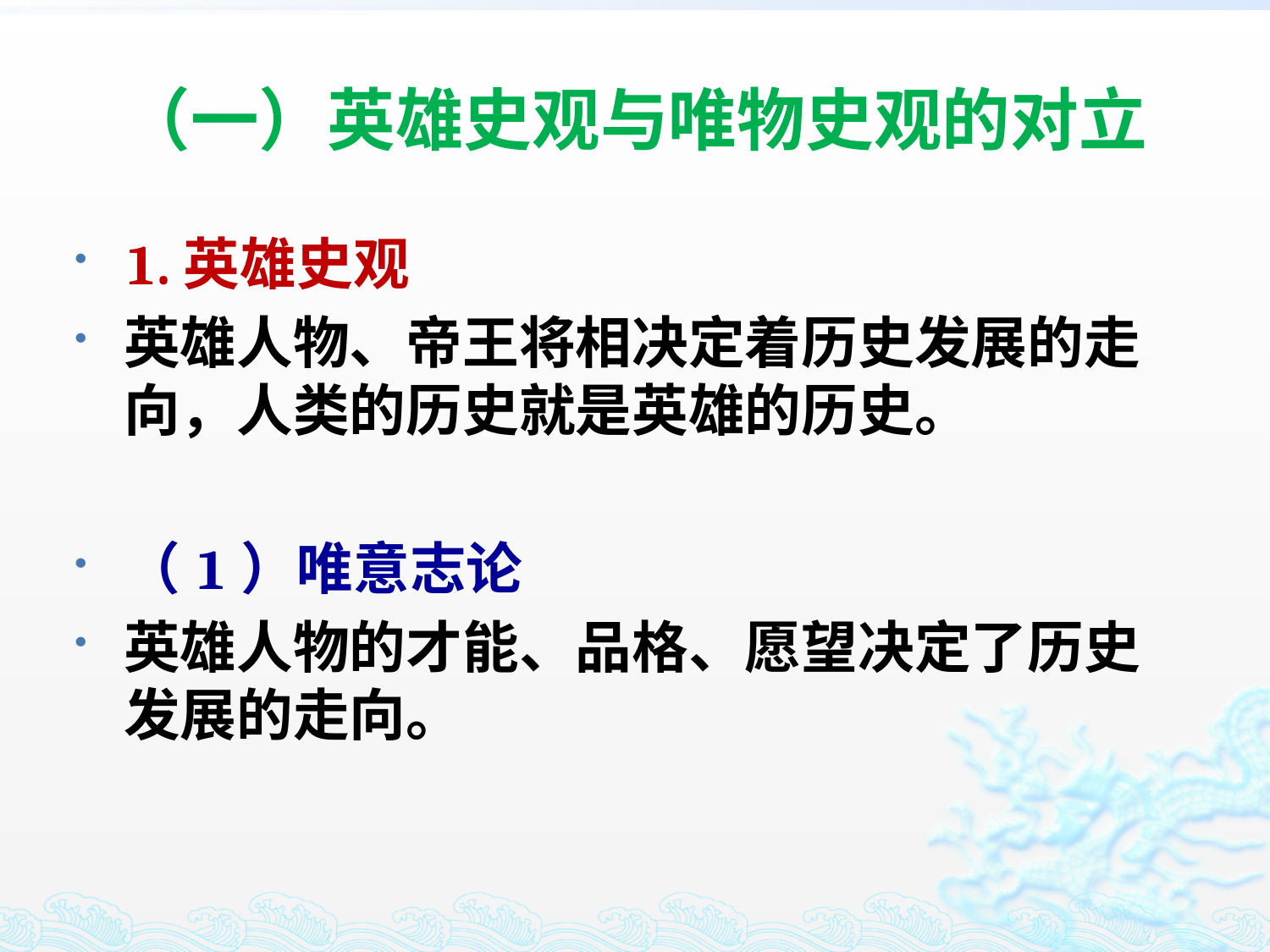

# （一）英雄史观与唯物史观的对立
1.英雄史观
英雄人物、帝王将相决定着历史发展的走向，人类的历史就是英雄的历史。

（1）唯意志论
英雄人物的才能、品格、愿望决定了历史发展的走向。